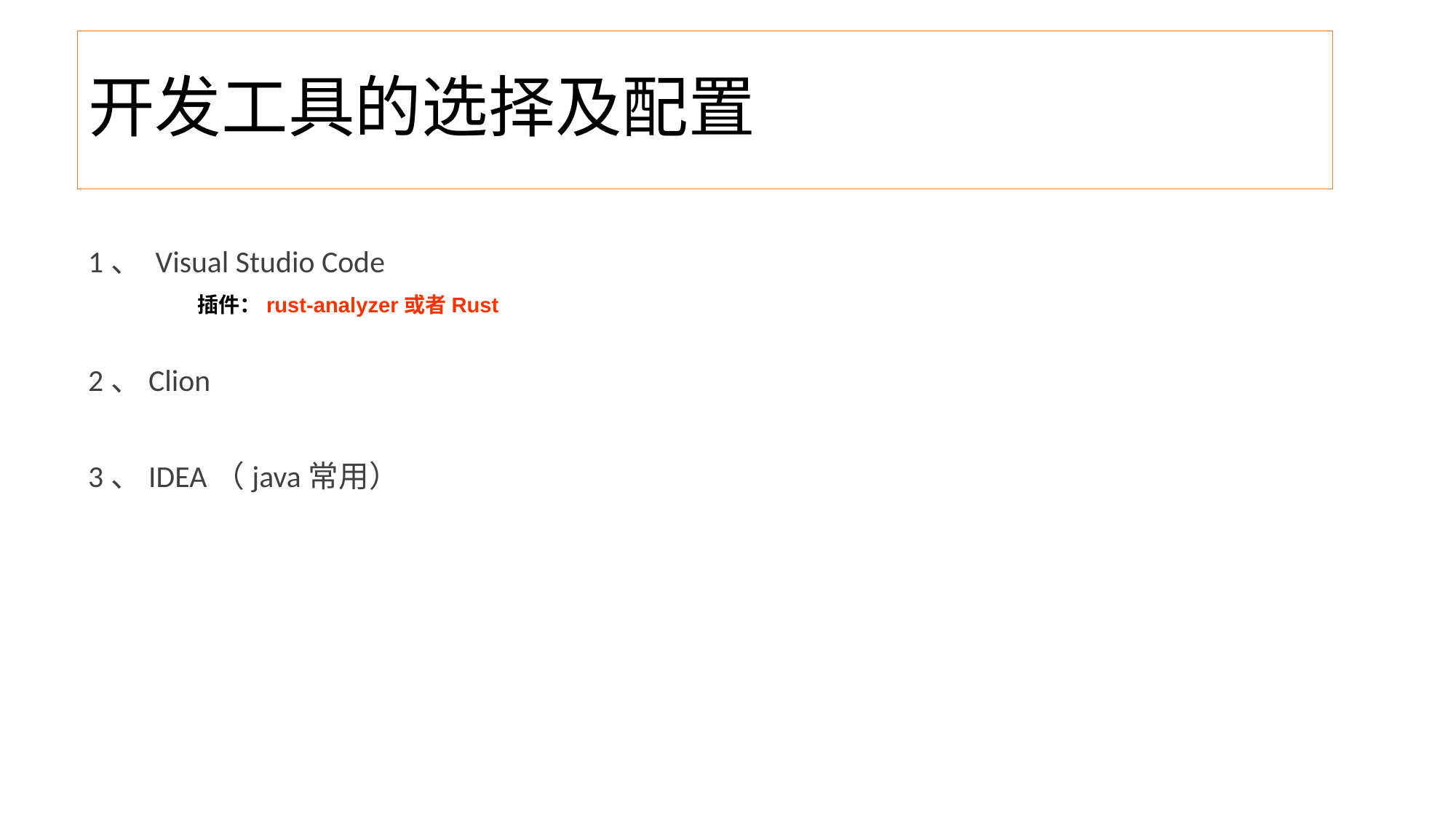

# 开发工具的选择及配置

1、 Visual Studio Code
	插件：rust-analyzer或者Rust
2、Clion

3、IDEA（java常用）